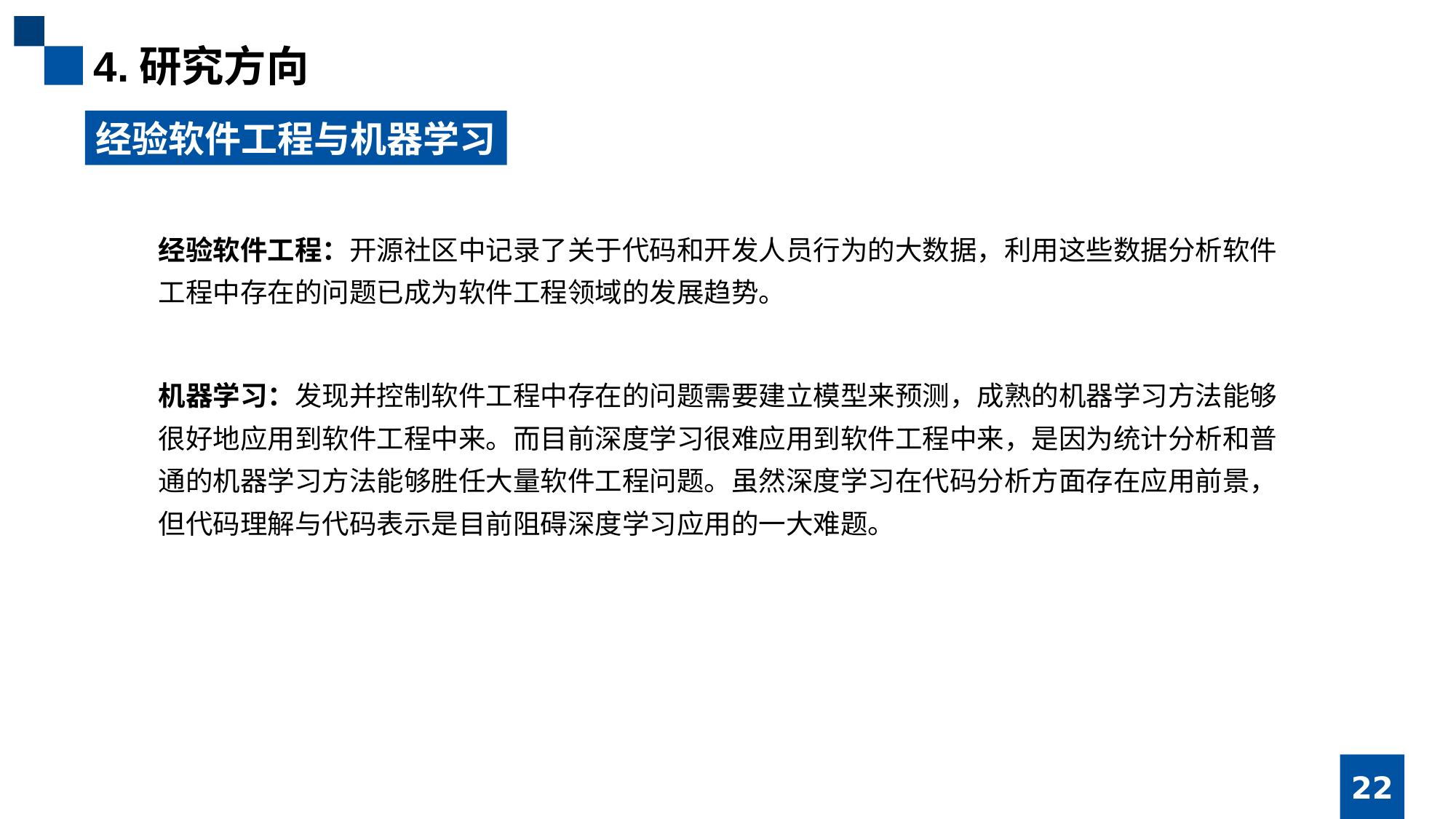

4.研究方向
经验软件工程与机器学习
经验软件工程：开源社区中记录了关于代码和开发人员行为的大数据，利用这些数据分析软件工程中存在的问题已成为软件工程领域的发展趋势。

机器学习：发现并控制软件工程中存在的问题需要建立模型来预测，成熟的机器学习方法能够很好地应用到软件工程中来。而目前深度学习很难应用到软件工程中来，是因为统计分析和普通的机器学习方法能够胜任大量软件工程问题。虽然深度学习在代码分析方面存在应用前景，但代码理解与代码表示是目前阻碍深度学习应用的一大难题。
22